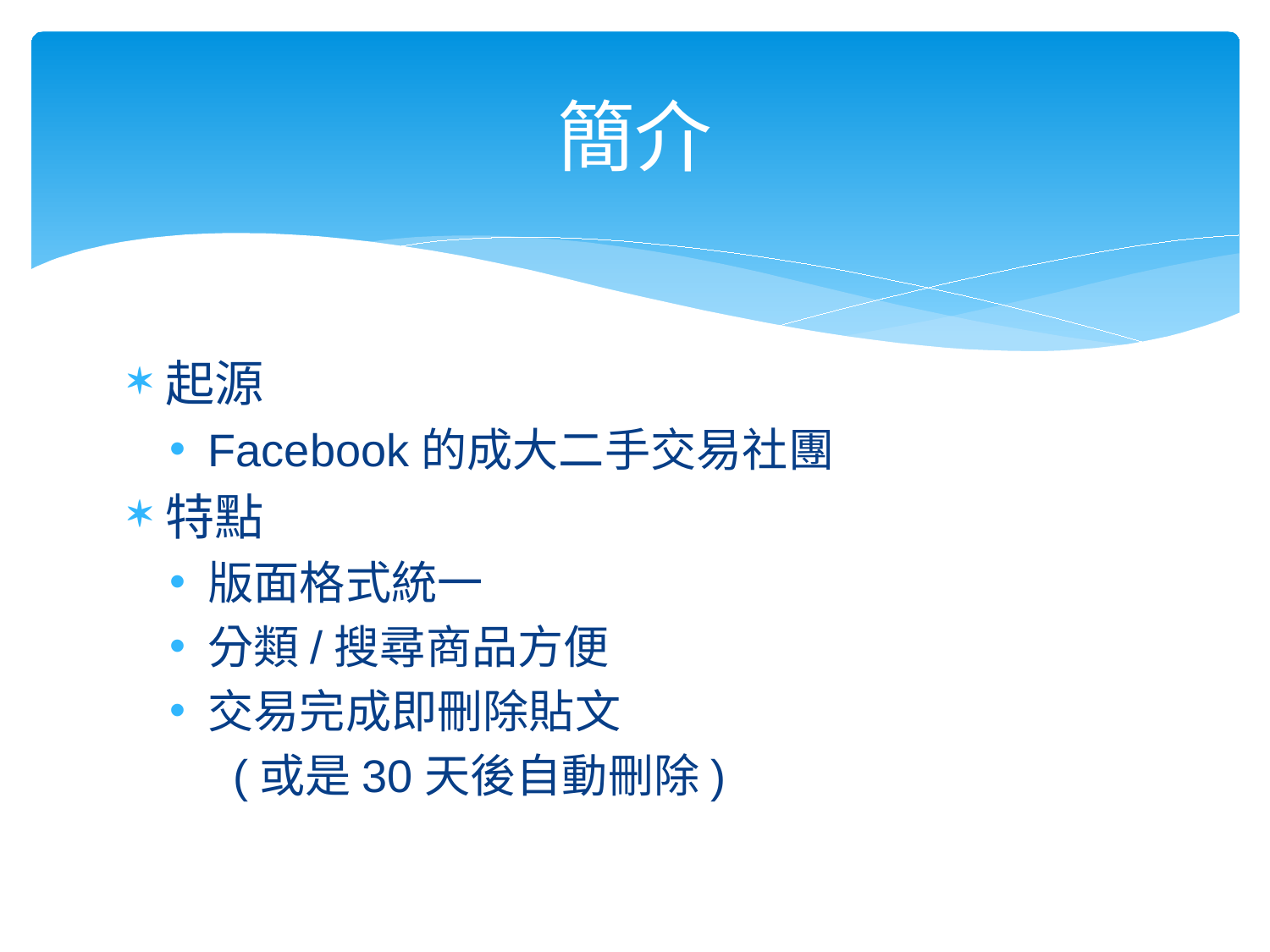

# 簡介
起源
Facebook的成大二手交易社團
特點
版面格式統一
分類/搜尋商品方便
交易完成即刪除貼文
     (或是30天後自動刪除)